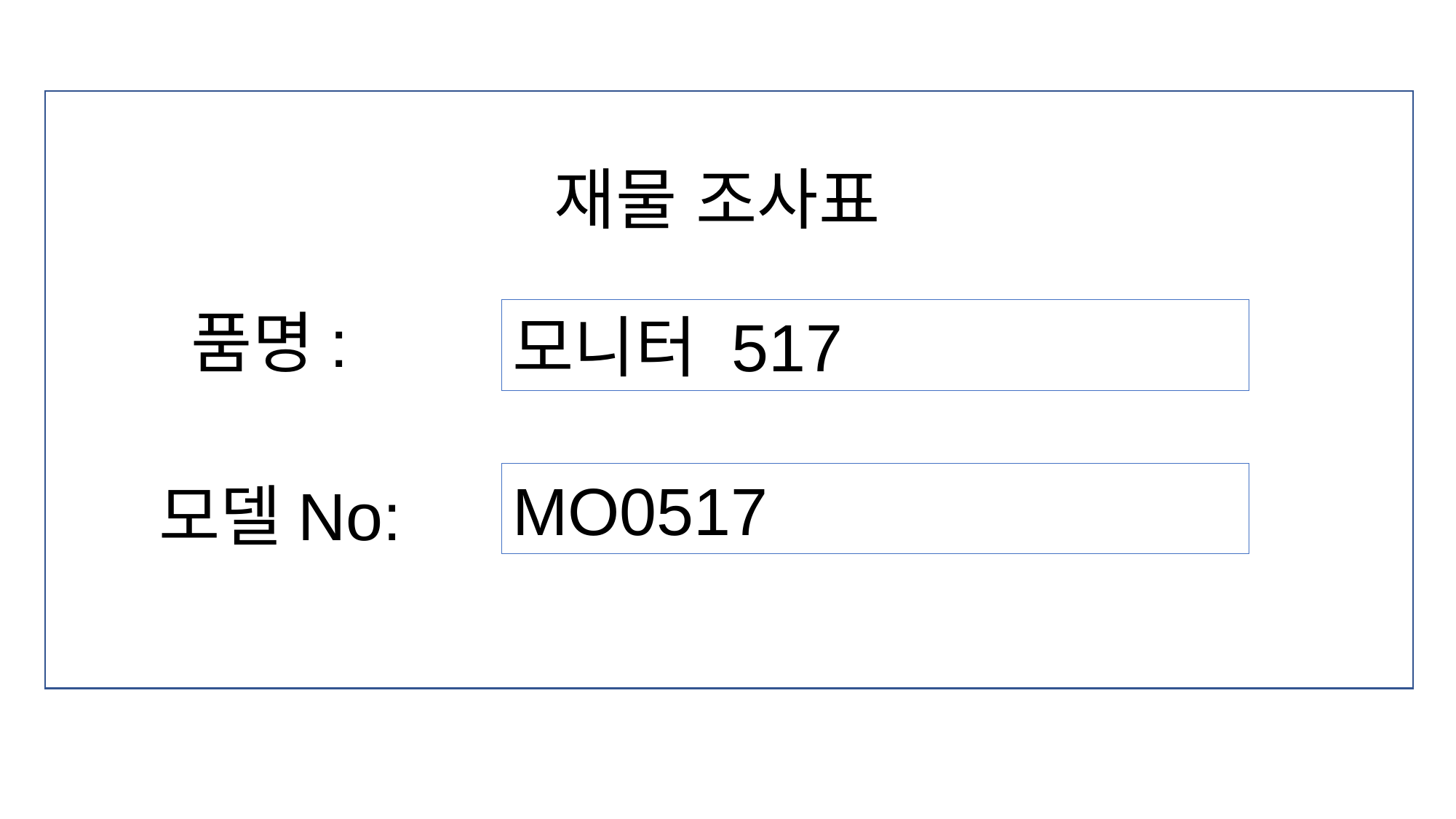

재물 조사표
품명:
모니터 517
MO0517
모델No: